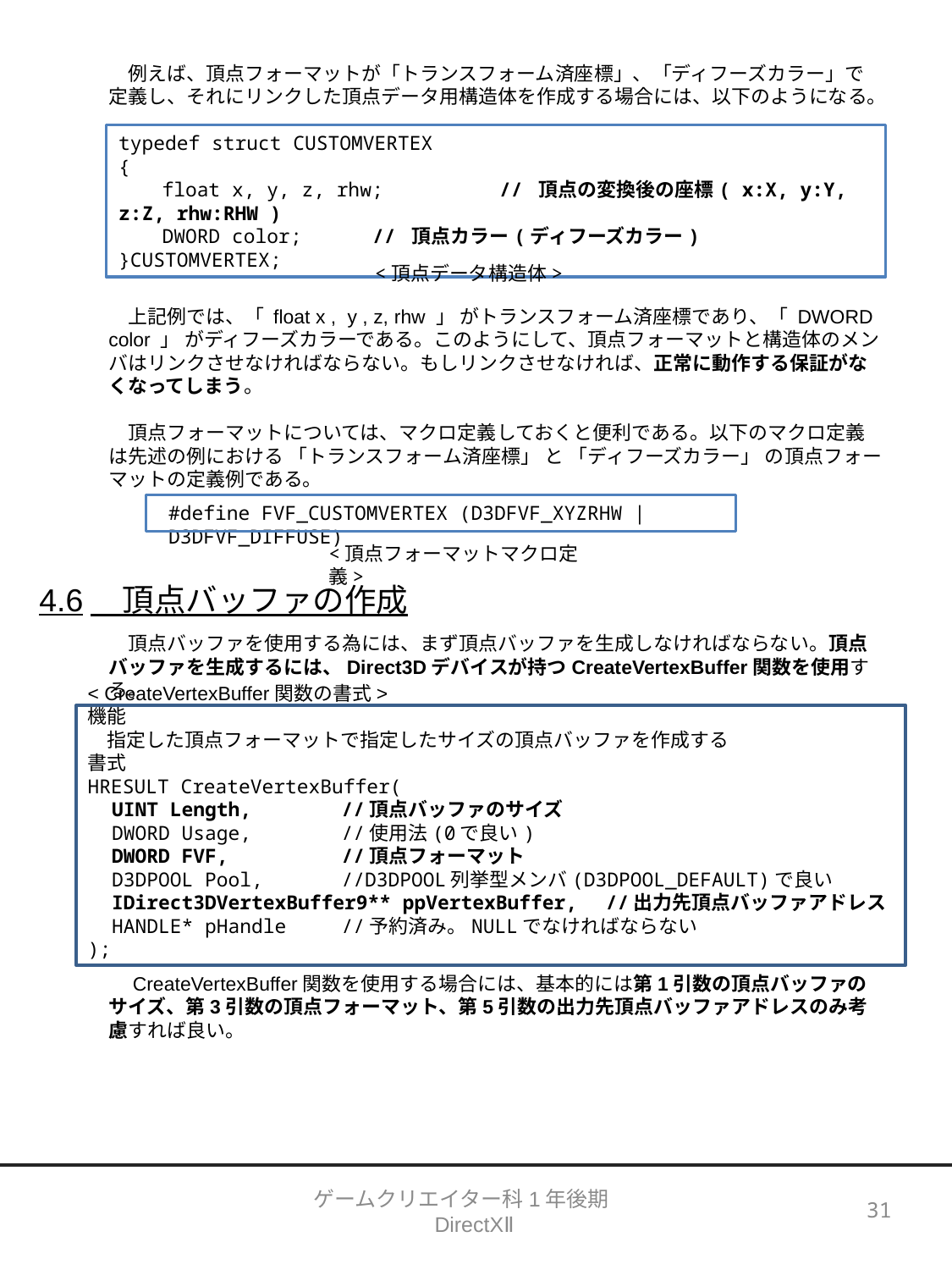

例えば、頂点フォーマットが「トランスフォーム済座標」、「ディフーズカラー」で定義し、それにリンクした頂点データ用構造体を作成する場合には、以下のようになる。
typedef struct CUSTOMVERTEX
{
　　float x, y, z, rhw;	// 頂点の変換後の座標( x:X, y:Y, z:Z, rhw:RHW )
　　DWORD color;  	// 頂点カラー(ディフーズカラー)
}CUSTOMVERTEX;
<頂点データ構造体>
　上記例では、「 float x ,  y , z, rhw 」 がトランスフォーム済座標であり、「 DWORD color 」 がディフーズカラーである。このようにして、頂点フォーマットと構造体のメンバはリンクさせなければならない。もしリンクさせなければ、正常に動作する保証がなくなってしまう。

　頂点フォーマットについては、マクロ定義しておくと便利である。以下のマクロ定義は先述の例における 「トランスフォーム済座標」 と 「ディフーズカラー」 の頂点フォーマットの定義例である。

#define FVF_CUSTOMVERTEX (D3DFVF_XYZRHW | D3DFVF_DIFFUSE)
<頂点フォーマットマクロ定義>
4.6　頂点バッファの作成
　頂点バッファを使用する為には、まず頂点バッファを生成しなければならない。頂点バッファを生成するには、Direct3Dデバイスが持つCreateVertexBuffer関数を使用する。
< CreateVertexBuffer関数の書式>
機能
　指定した頂点フォーマットで指定したサイズの頂点バッファを作成する
書式
HRESULT CreateVertexBuffer(
　UINT Length, 	//頂点バッファのサイズ
　DWORD Usage,　	//使用法(0で良い)
　DWORD FVF,	//頂点フォーマット
　D3DPOOL Pool,	//D3DPOOL列挙型メンバ(D3DPOOL_DEFAULT)で良い
　IDirect3DVertexBuffer9** ppVertexBuffer,　//出力先頂点バッファアドレス
　HANDLE* pHandle	//予約済み。NULLでなければならない
);

　CreateVertexBuffer関数を使用する場合には、基本的には第1引数の頂点バッファのサイズ、第3引数の頂点フォーマット、第5引数の出力先頂点バッファアドレスのみ考慮すれば良い。
ゲームクリエイター科1年後期　DirectXⅡ
31